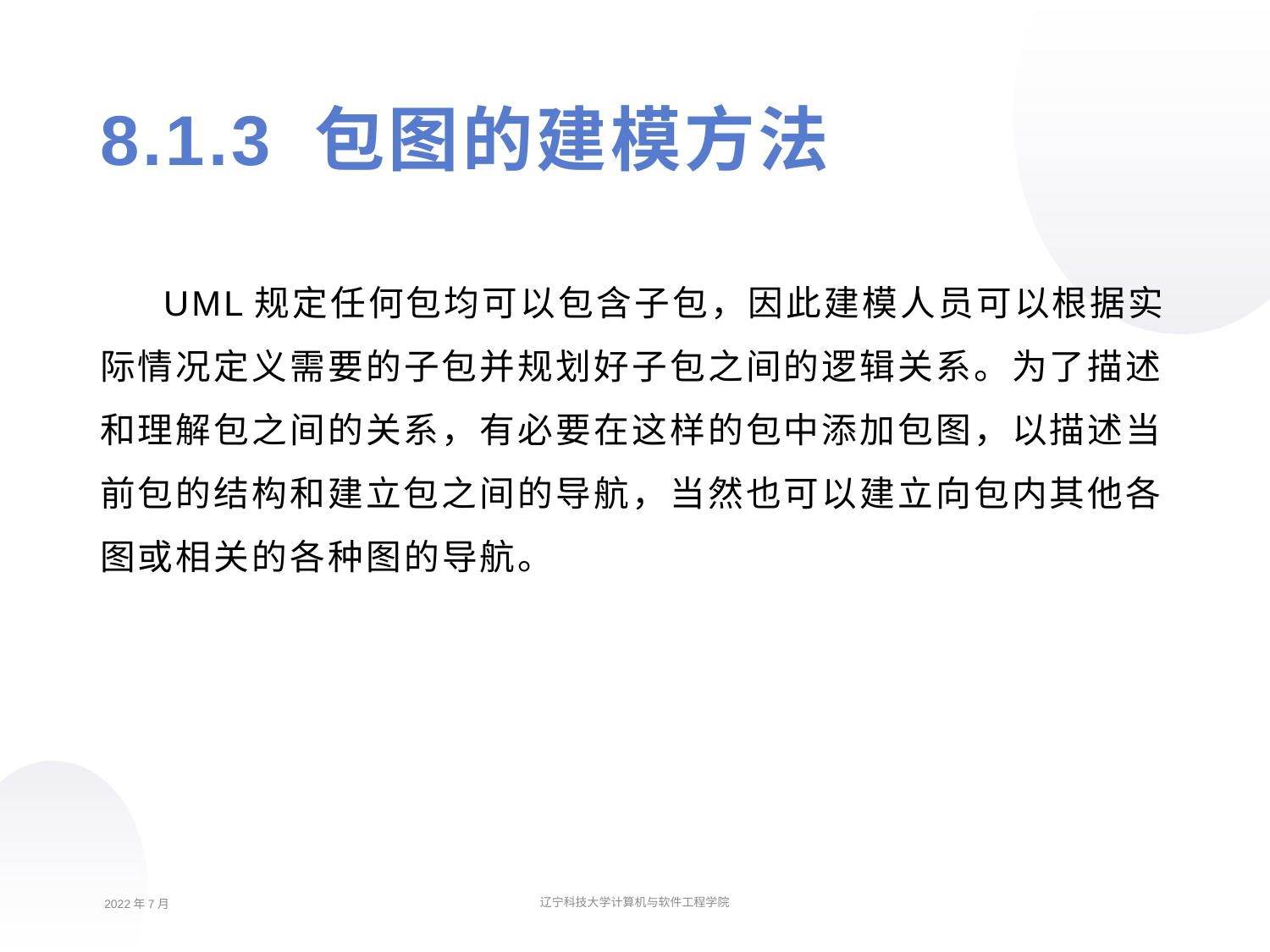

8.1.3 包图的建模方法
UML规定任何包均可以包含子包，因此建模人员可以根据实际情况定义需要的子包并规划好子包之间的逻辑关系。为了描述和理解包之间的关系，有必要在这样的包中添加包图，以描述当前包的结构和建立包之间的导航，当然也可以建立向包内其他各图或相关的各种图的导航。

2022年7月
辽宁科技大学计算机与软件工程学院
28